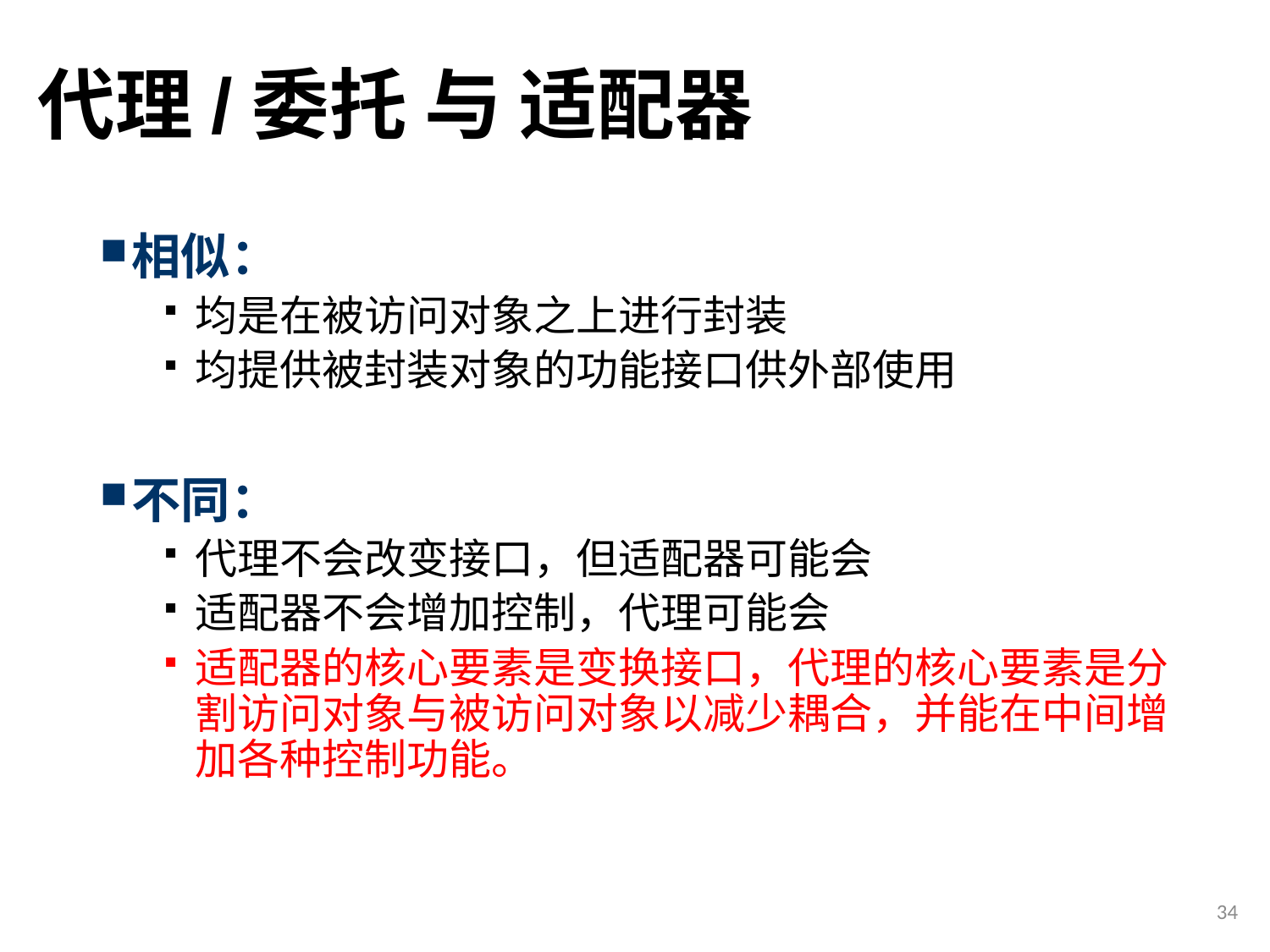

# 代理/委托 与 适配器
相似：
均是在被访问对象之上进行封装
均提供被封装对象的功能接口供外部使用

不同：
代理不会改变接口，但适配器可能会
适配器不会增加控制，代理可能会
适配器的核心要素是变换接口，代理的核心要素是分割访问对象与被访问对象以减少耦合，并能在中间增加各种控制功能。
34